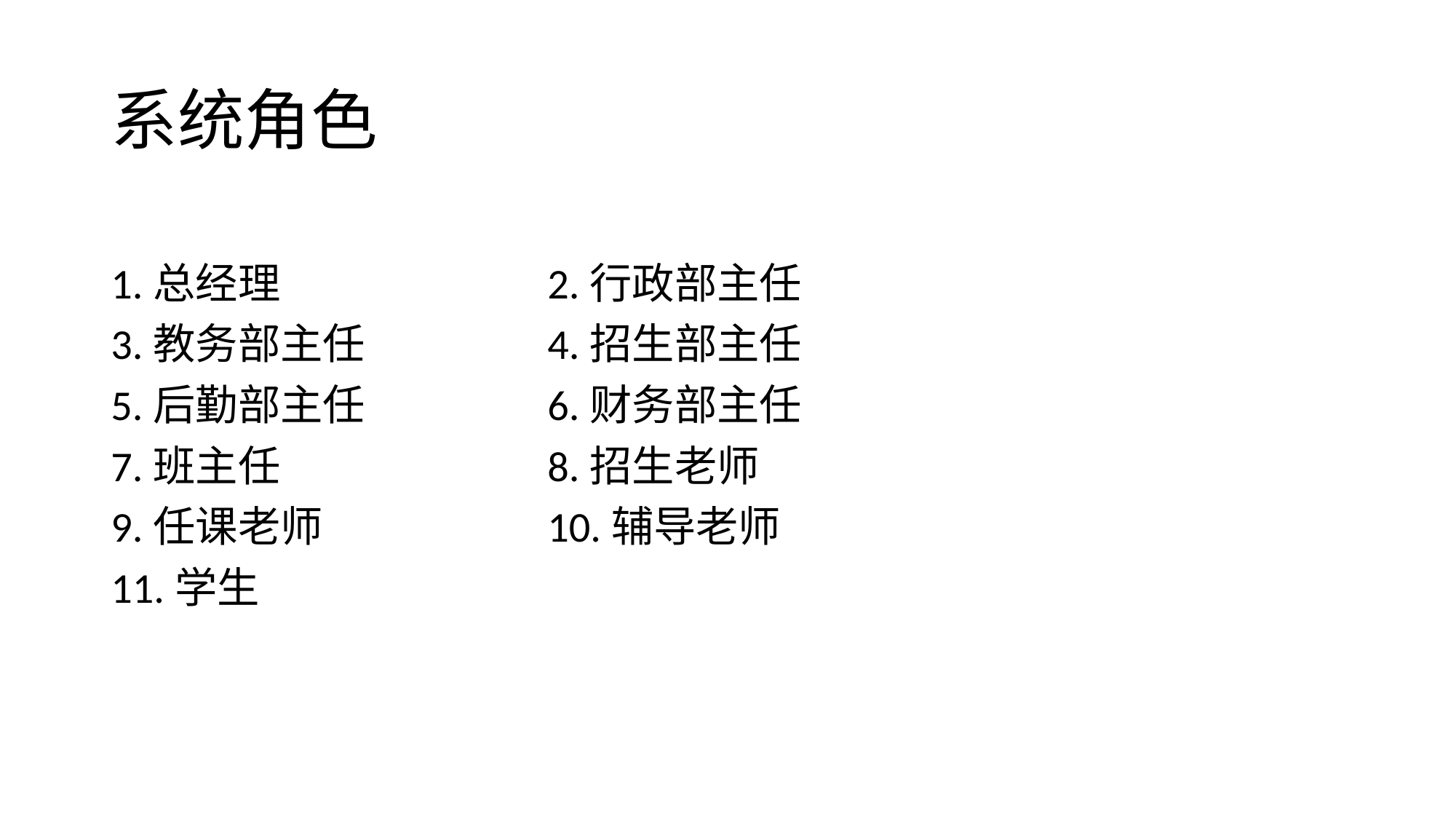

# 系统角色
1.总经理			2.行政部主任
3.教务部主任		4.招生部主任
5.后勤部主任		6.财务部主任
7.班主任			8.招生老师
9.任课老师			10.辅导老师
11.学生